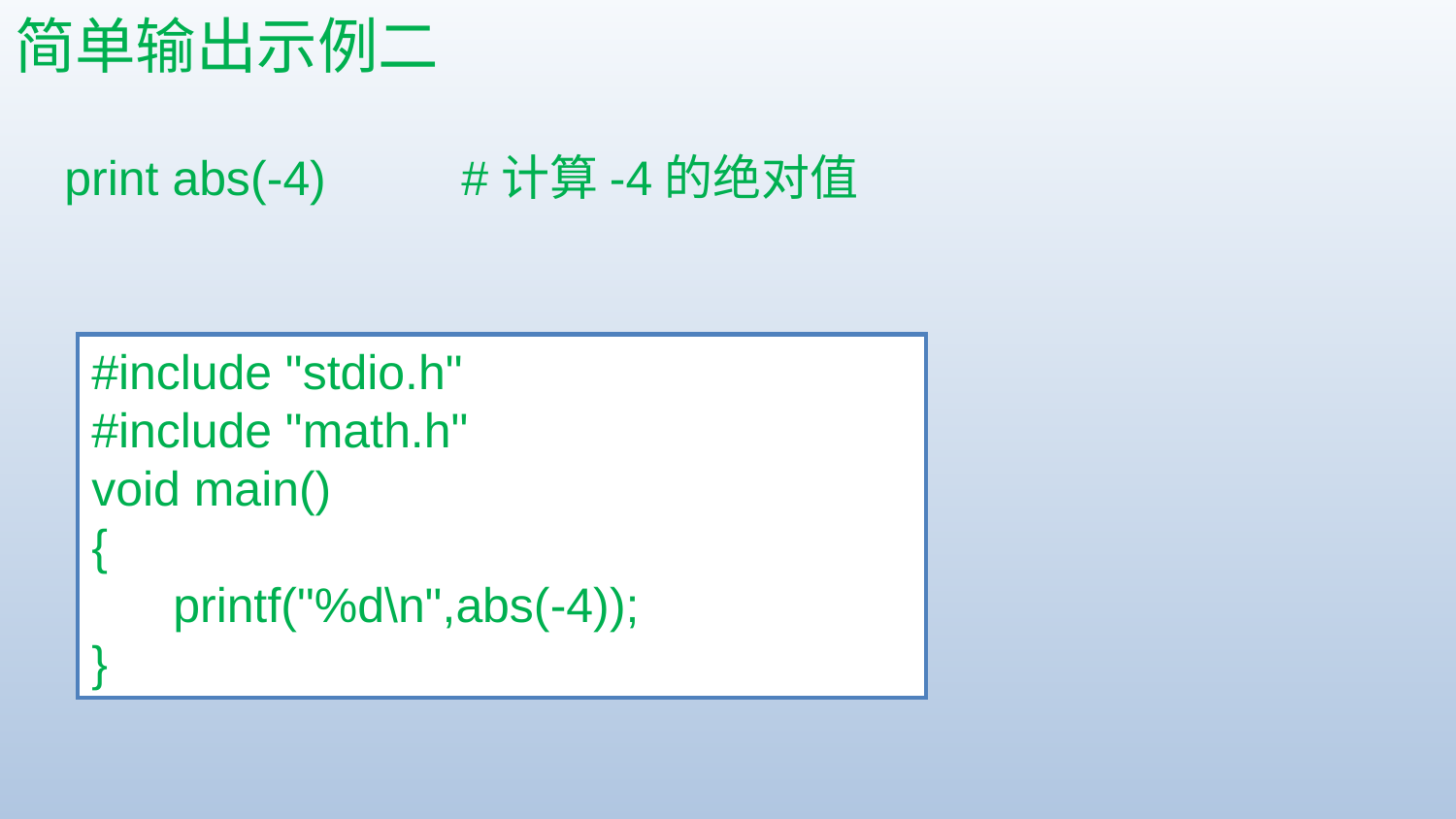

# 简单输出示例二
print abs(-4)          #计算-4的绝对值
#include "stdio.h"
#include "math.h"
void main()
{
      printf("%d\n",abs(-4));
}